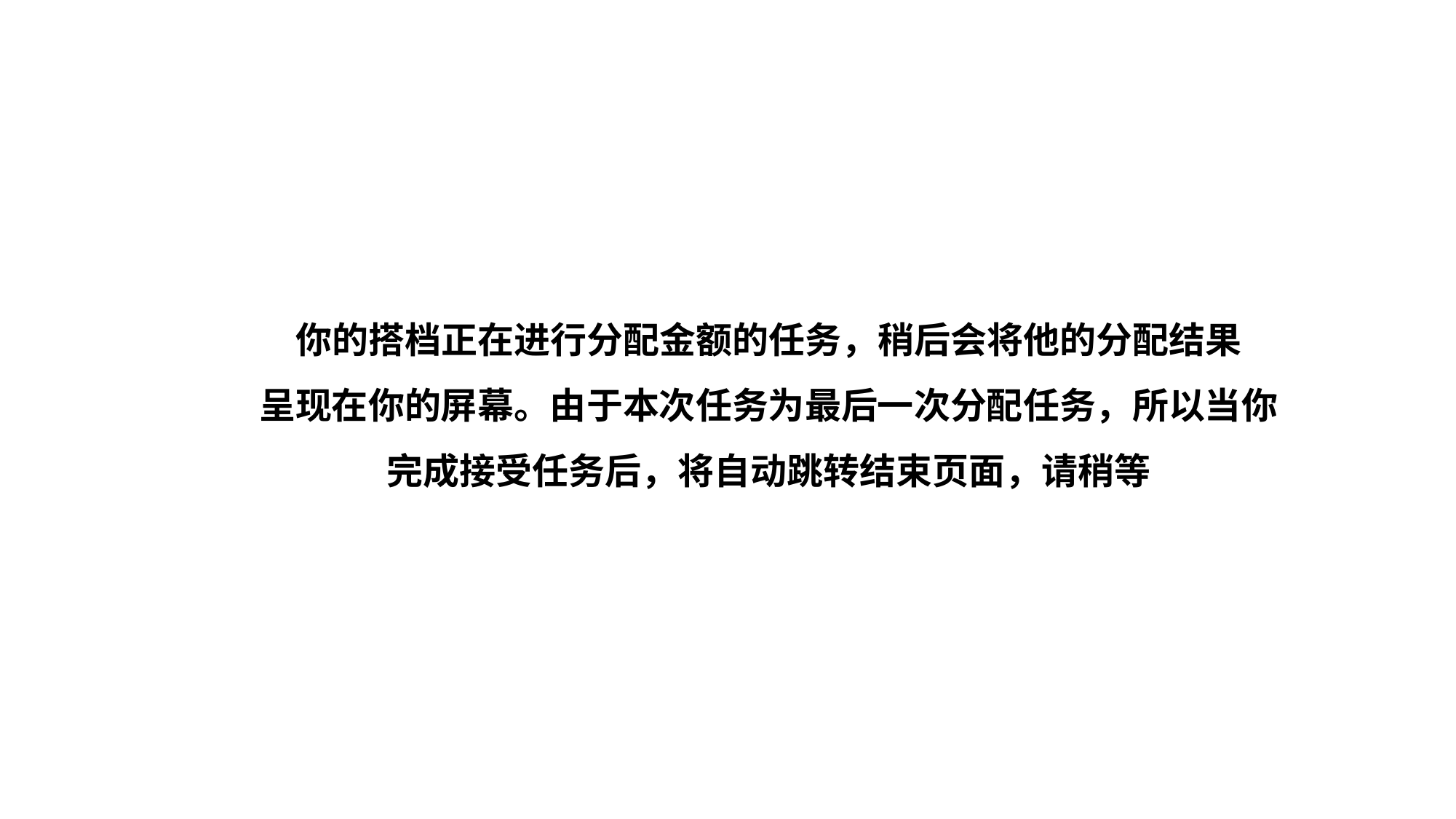

你的搭档正在进行分配金额的任务，稍后会将他的分配结果
呈现在你的屏幕。由于本次任务为最后一次分配任务，所以当你完成接受任务后，将自动跳转结束页面，请稍等